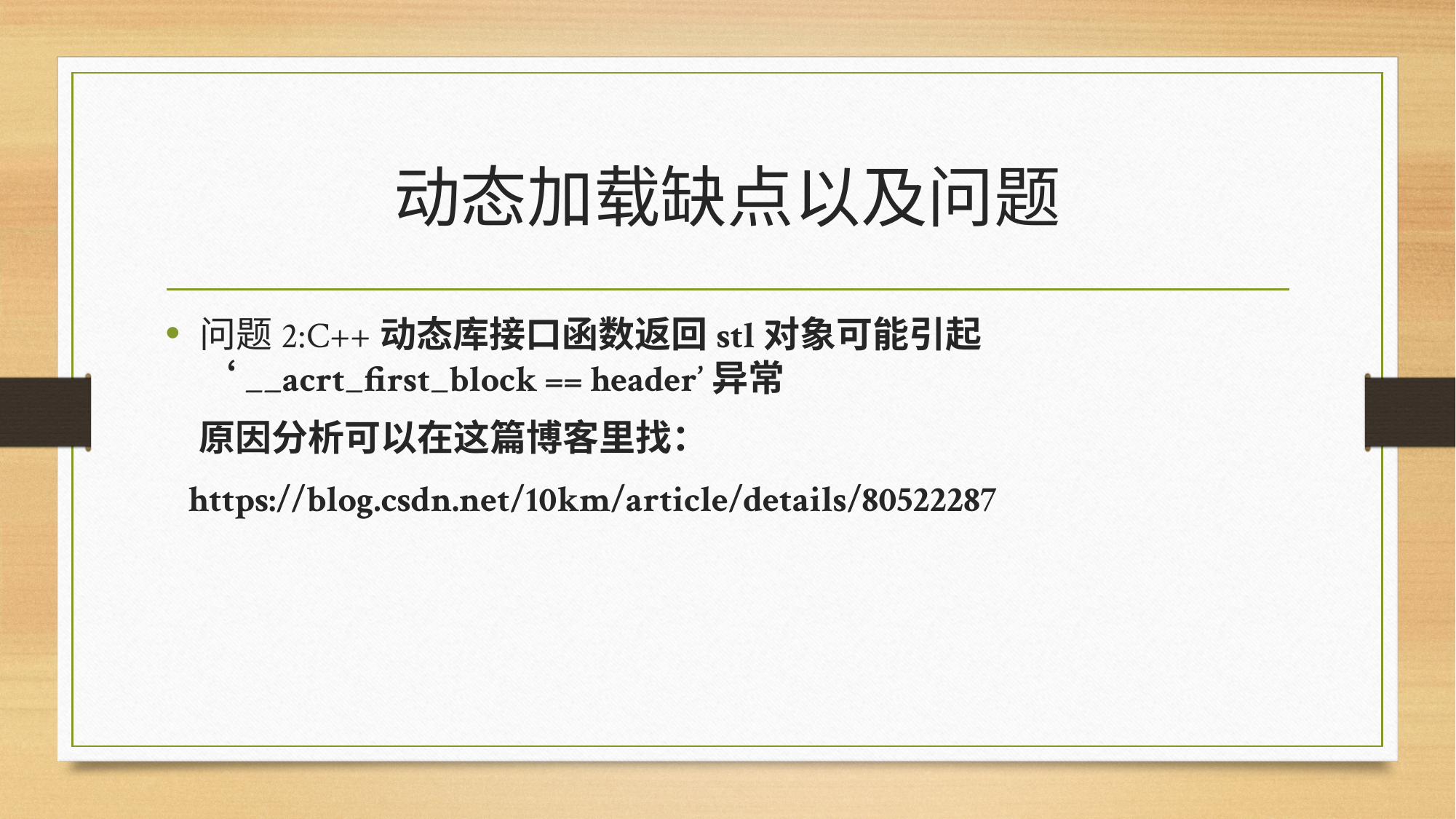

# 动态加载缺点以及问题
问题2:C++动态库接口函数返回stl对象可能引起 ‘__acrt_first_block == header’异常
   原因分析可以在这篇博客里找：
   https://blog.csdn.net/10km/article/details/80522287